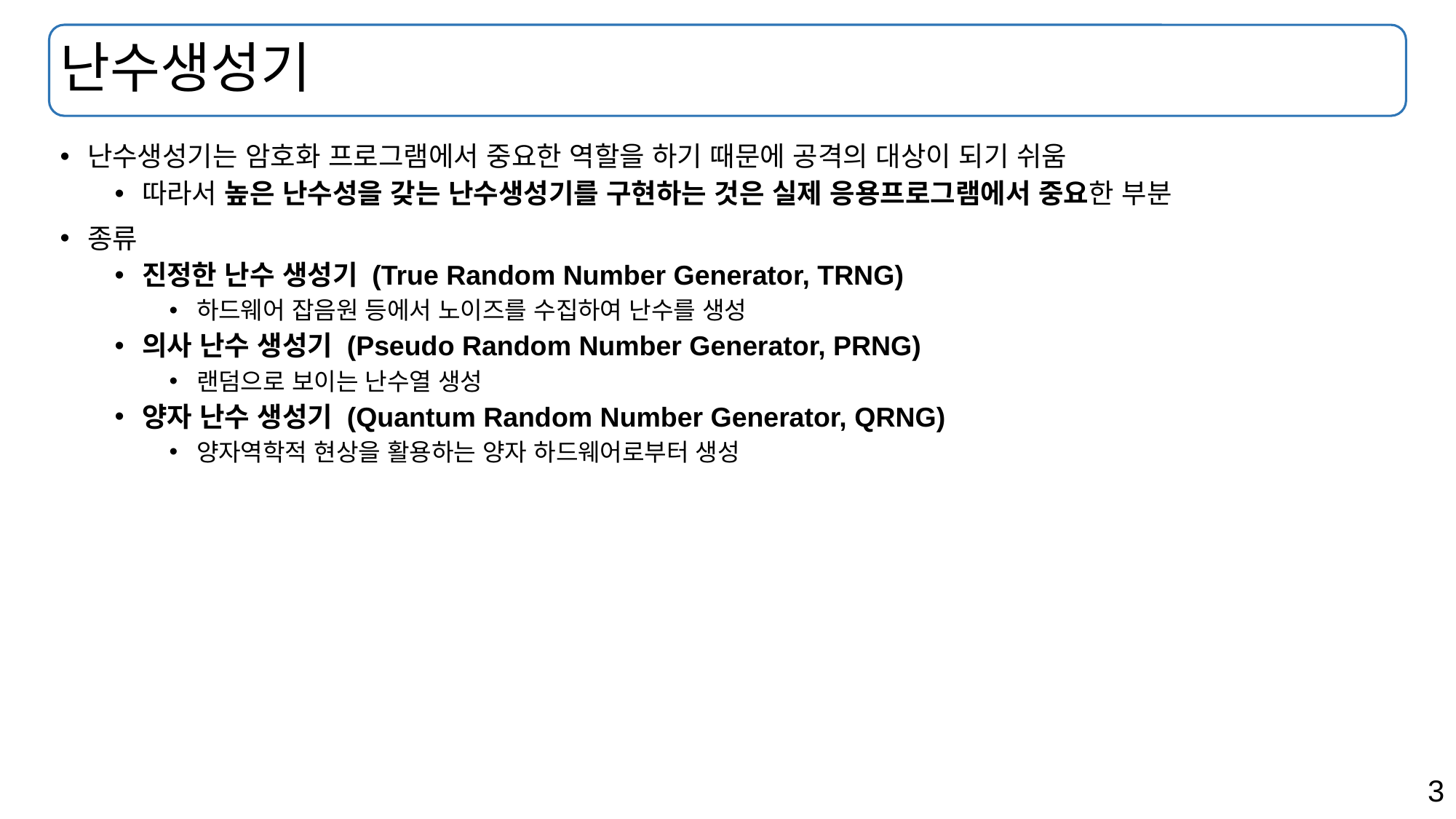

# 난수생성기
난수생성기는 암호화 프로그램에서 중요한 역할을 하기 때문에 공격의 대상이 되기 쉬움
따라서 높은 난수성을 갖는 난수생성기를 구현하는 것은 실제 응용프로그램에서 중요한 부분
종류
진정한 난수 생성기 (True Random Number Generator, TRNG)
하드웨어 잡음원 등에서 노이즈를 수집하여 난수를 생성
의사 난수 생성기 (Pseudo Random Number Generator, PRNG)
랜덤으로 보이는 난수열 생성
양자 난수 생성기 (Quantum Random Number Generator, QRNG)
양자역학적 현상을 활용하는 양자 하드웨어로부터 생성